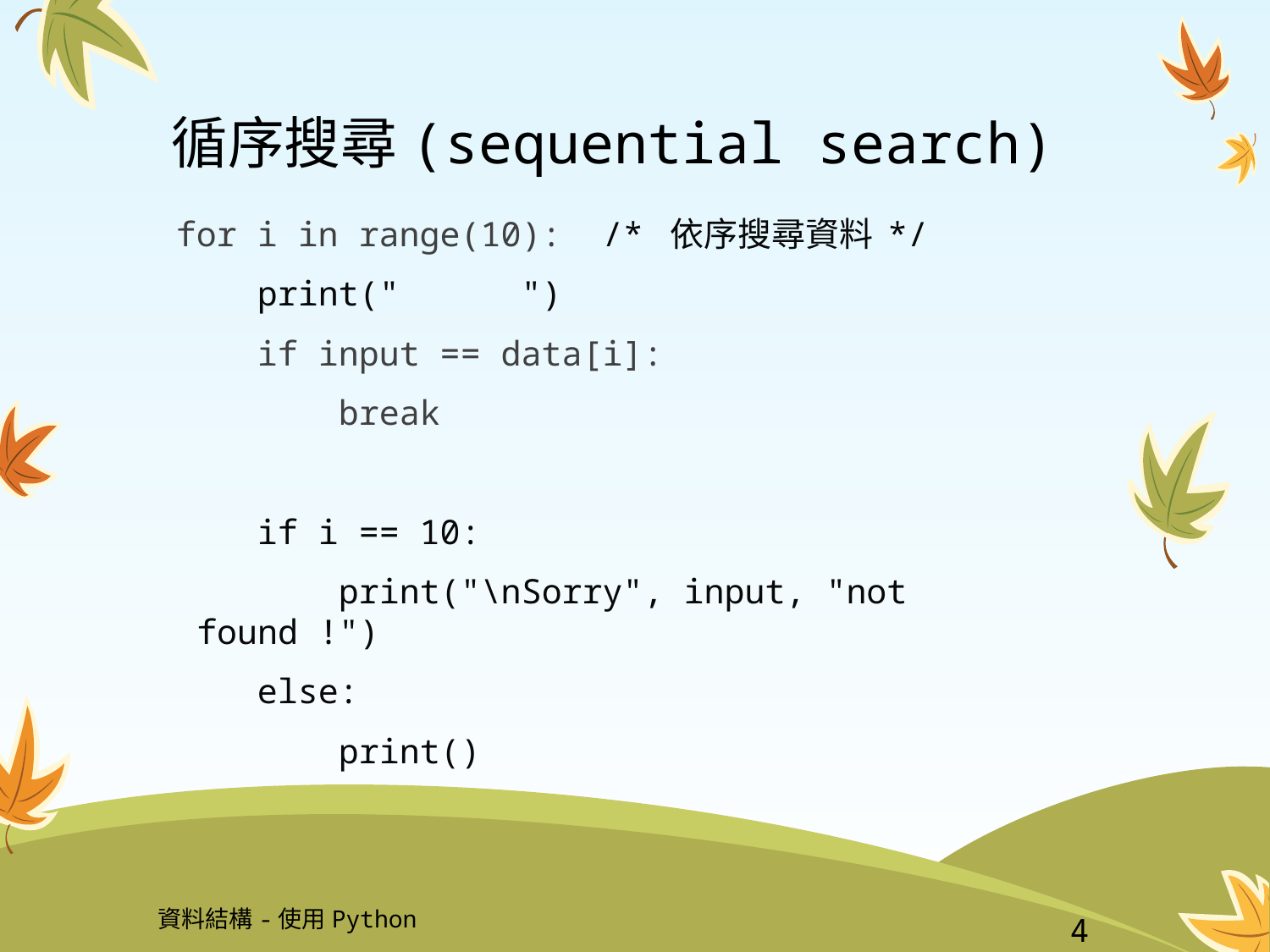

# 循序搜尋(sequential search)
for i in range(10):  /* 依序搜尋資料 */
    print("      ")
    if input == data[i]:
        break

    if i == 10:
        print("\nSorry", input, "not found !")
    else:
        print()

資料結構-使用Python
4